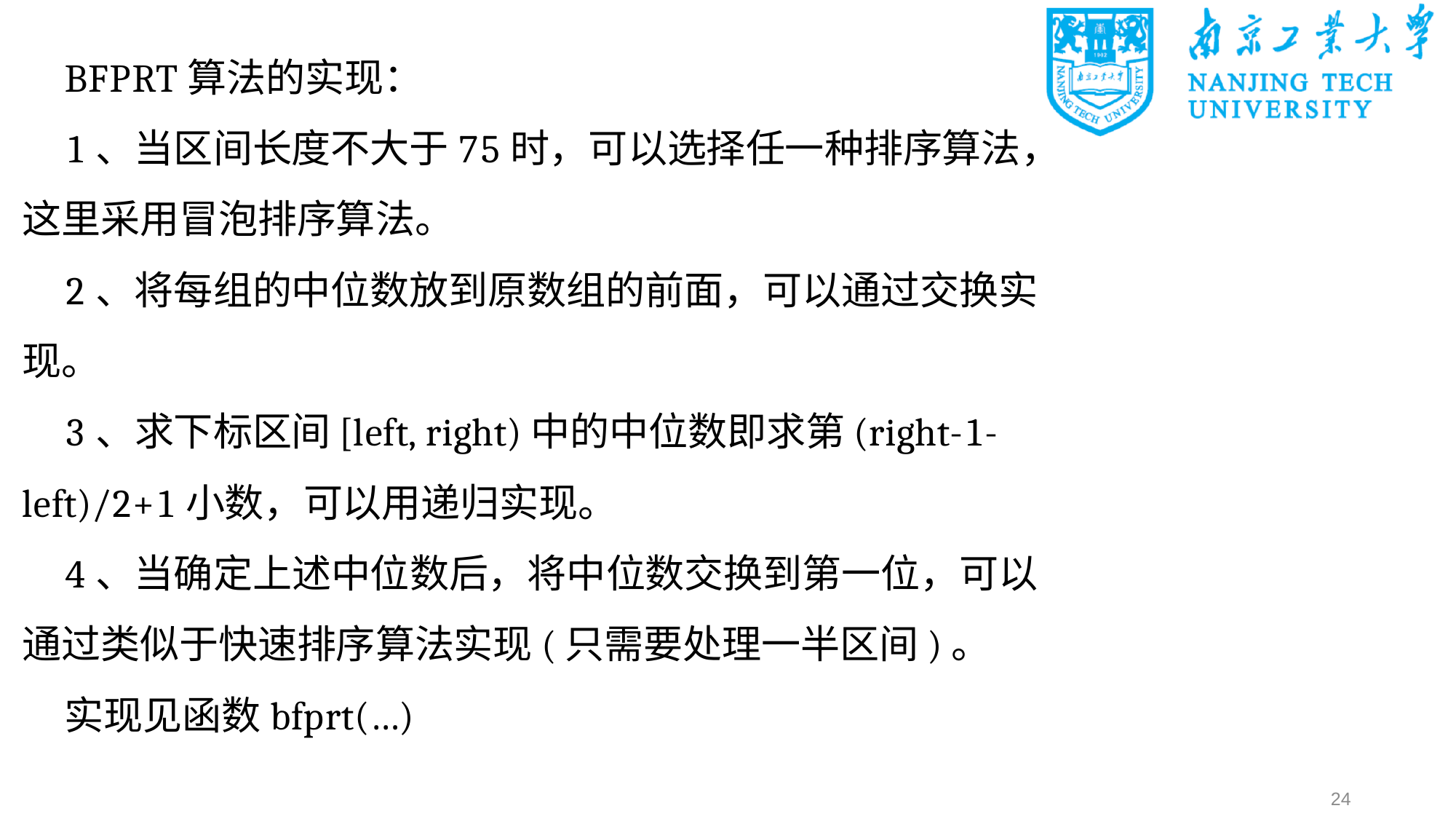

BFPRT算法的实现：
1、当区间长度不大于75时，可以选择任一种排序算法，这里采用冒泡排序算法。
2、将每组的中位数放到原数组的前面，可以通过交换实现。
3、求下标区间[left, right)中的中位数即求第(right-1-left)/2+1小数，可以用递归实现。
4、当确定上述中位数后，将中位数交换到第一位，可以通过类似于快速排序算法实现(只需要处理一半区间)。
实现见函数bfprt(…)

24